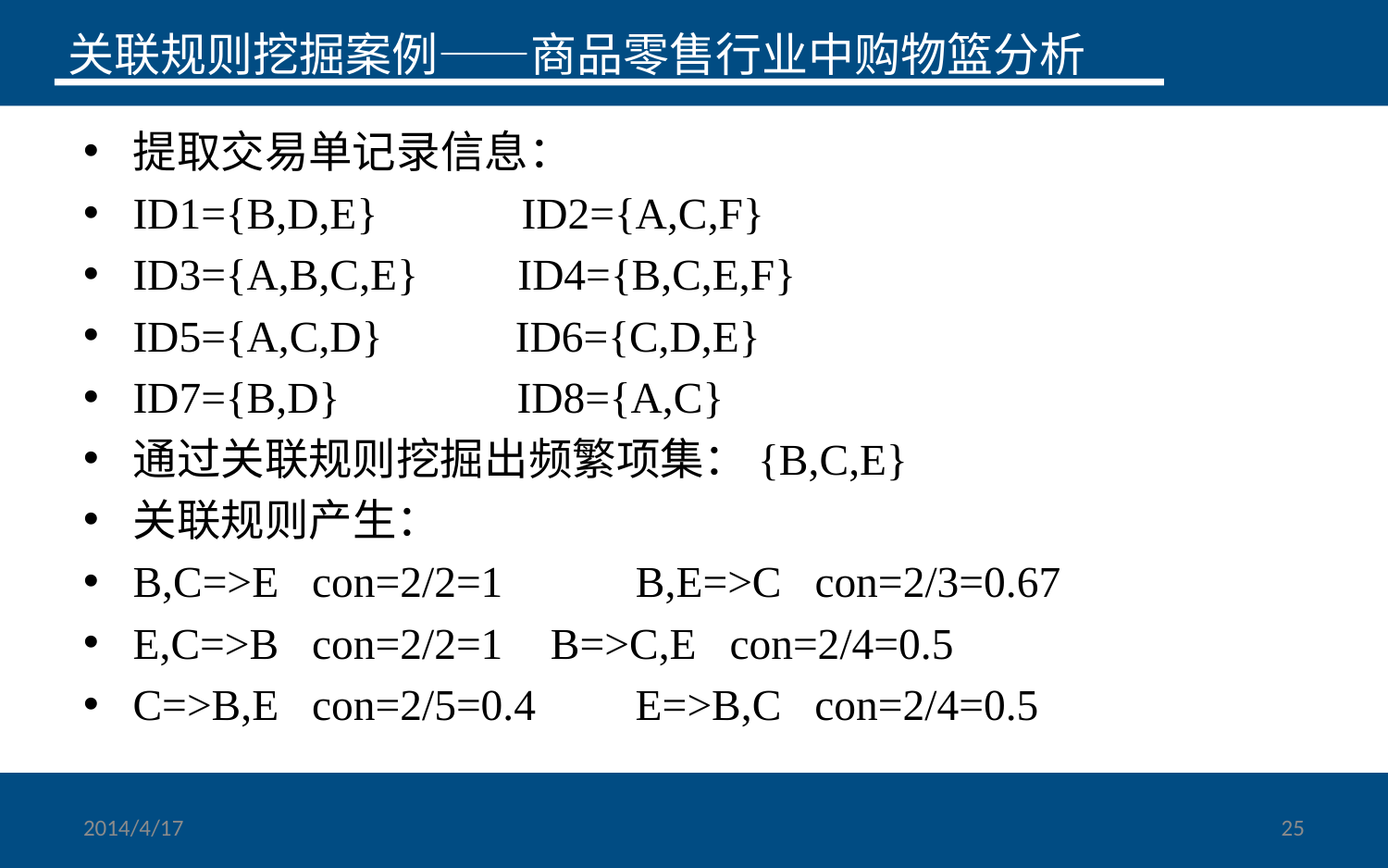

关联规则挖掘案例——商品零售行业中购物篮分析

提取交易单记录信息：
ID1={B,D,E}             ID2={A,C,F}
ID3={A,B,C,E}         ID4={B,C,E,F}
ID5={A,C,D}            ID6={C,D,E}
ID7={B,D}                ID8={A,C}
通过关联规则挖掘出频繁项集：{B,C,E}
关联规则产生：
B,C=>E   con=2/2=1            B,E=>C   con=2/3=0.67
E,C=>B   con=2/2=1	  B=>C,E   con=2/4=0.5
C=>B,E   con=2/5=0.4         E=>B,C   con=2/4=0.5
2014/4/17
25